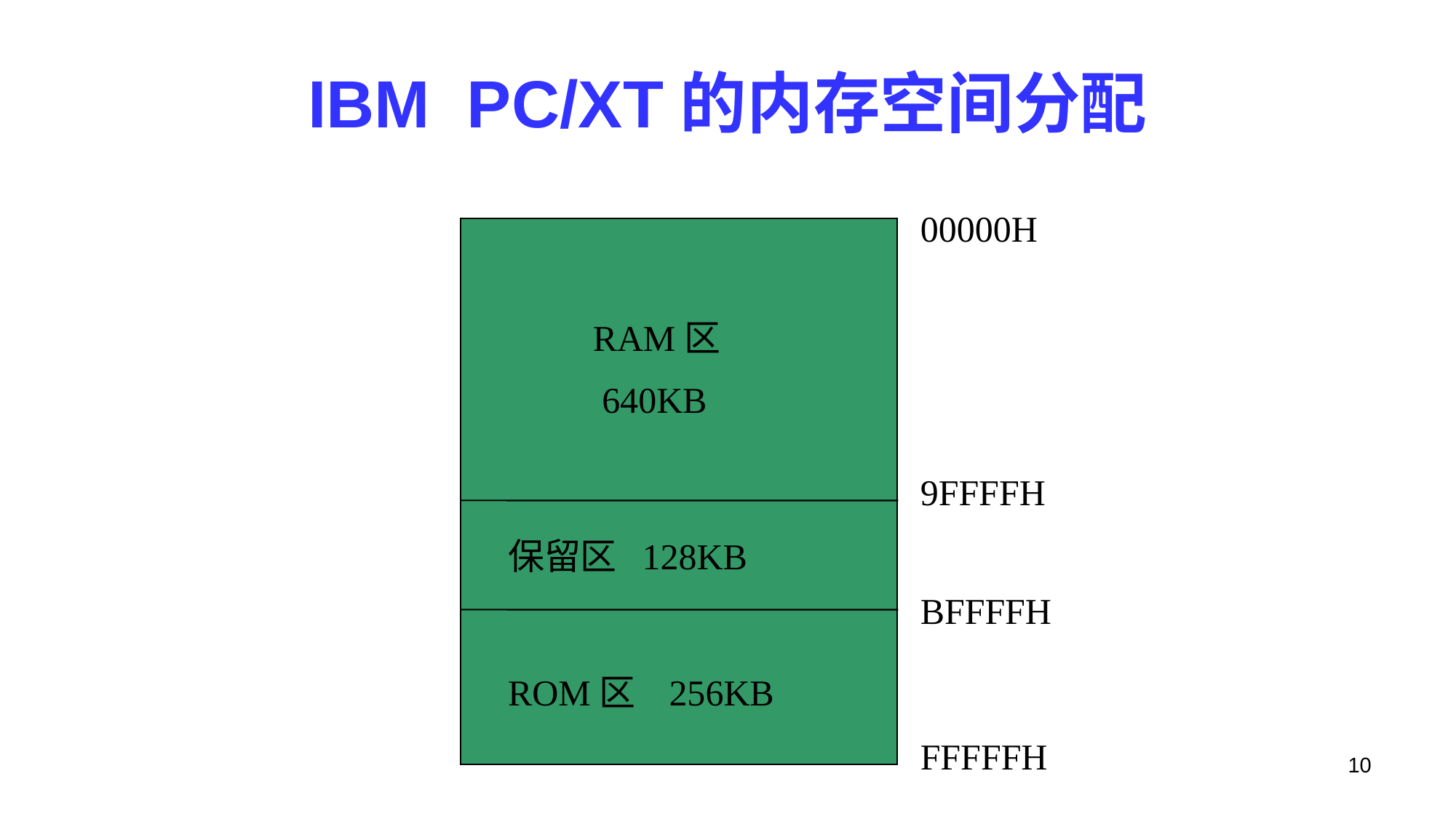

# IBM  PC/XT的内存空间分配

00000H

RAM区
 640KB
9FFFFH

保留区  128KB
BFFFFH

ROM区   256KB
FFFFFH
10